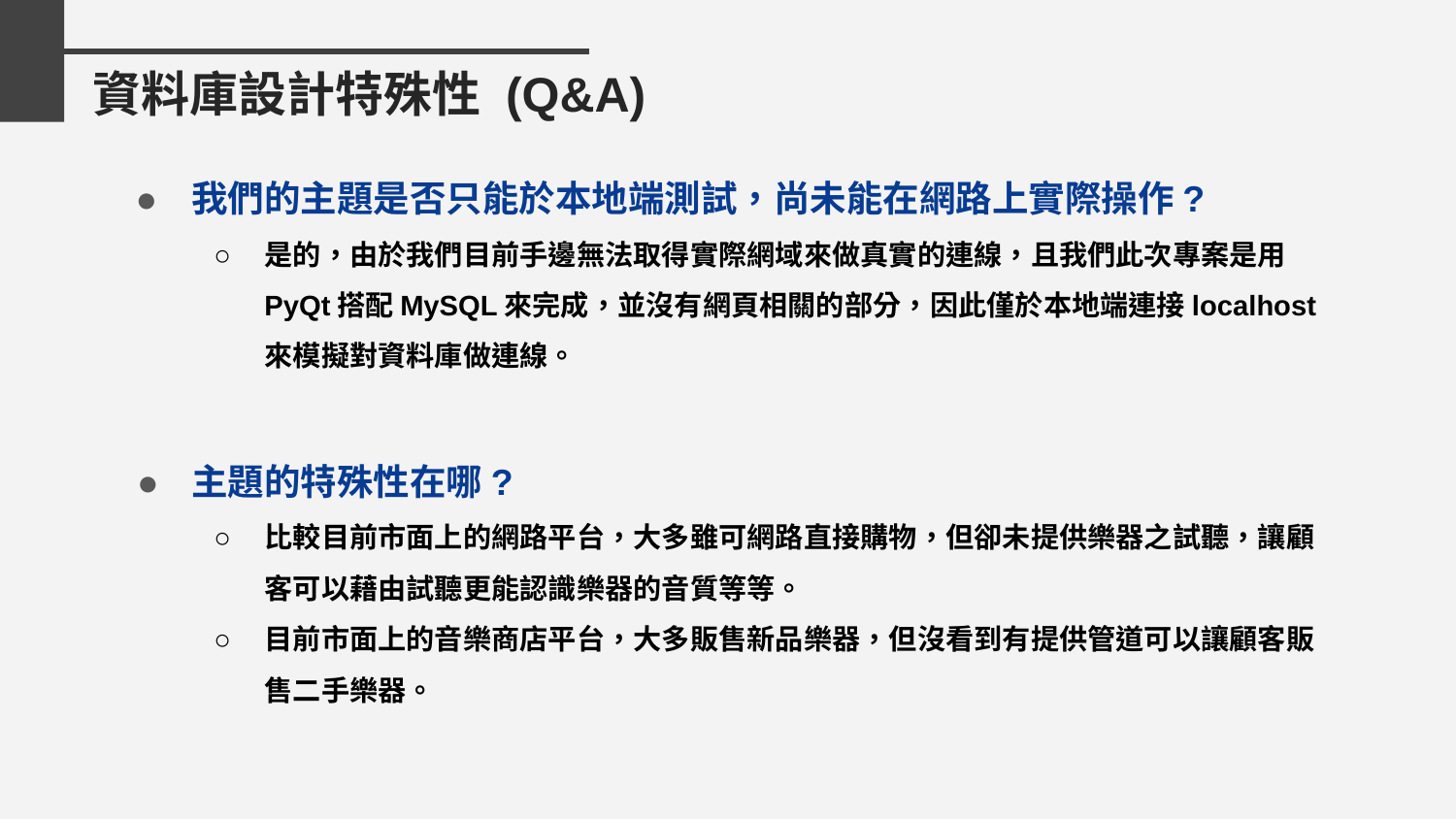

資料庫設計特殊性 (Q&A)
我們的主題是否只能於本地端測試，尚未能在網路上實際操作?
是的，由於我們目前手邊無法取得實際網域來做真實的連線，且我們此次專案是用PyQt搭配MySQL來完成，並沒有網頁相關的部分，因此僅於本地端連接localhost來模擬對資料庫做連線。

主題的特殊性在哪?
比較目前市面上的網路平台，大多雖可網路直接購物，但卻未提供樂器之試聽，讓顧客可以藉由試聽更能認識樂器的音質等等。
目前市面上的音樂商店平台，大多販售新品樂器，但沒看到有提供管道可以讓顧客販售二手樂器。